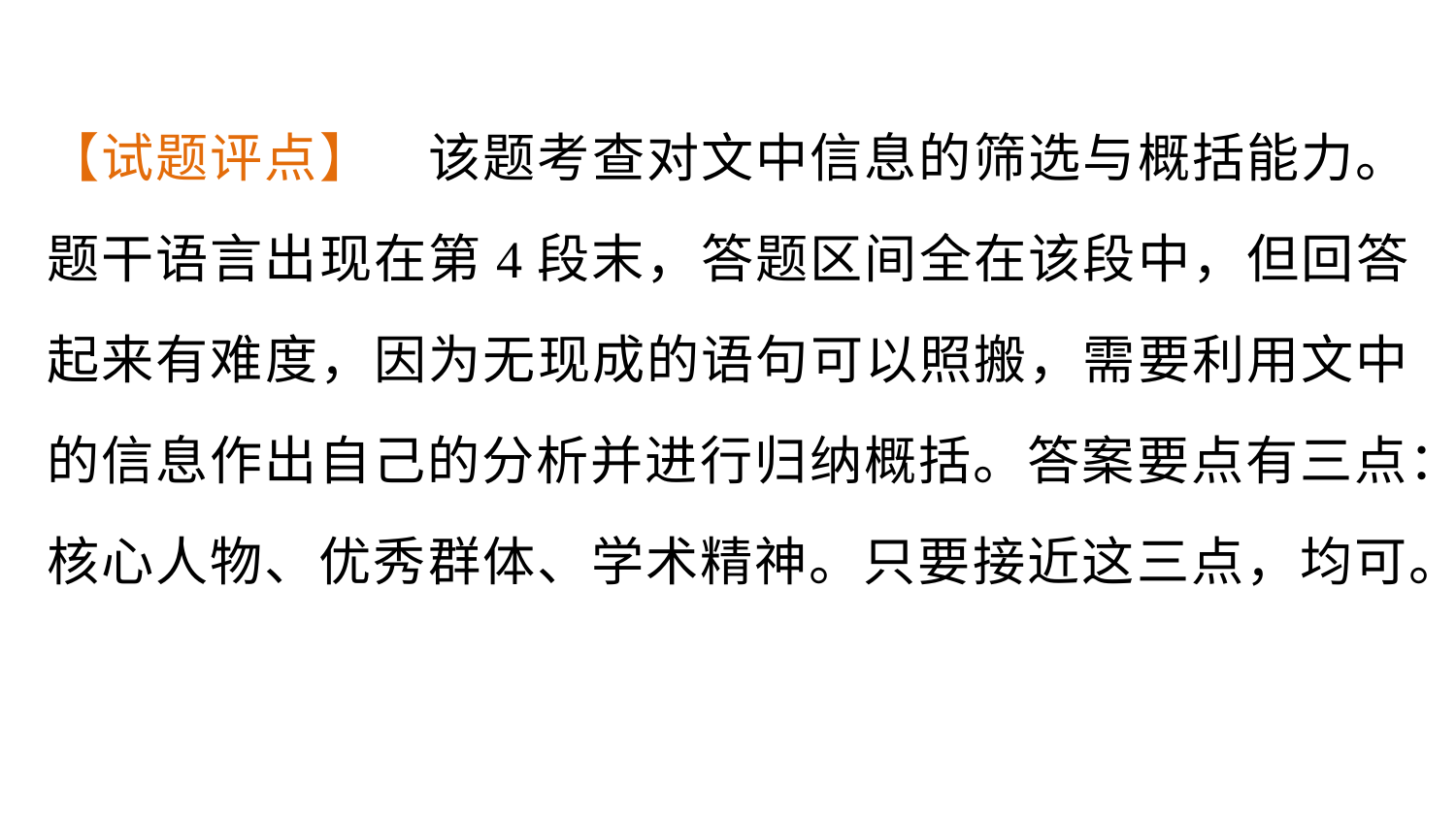

【试题评点】　该题考查对文中信息的筛选与概括能力。题干语言出现在第4段末，答题区间全在该段中，但回答起来有难度，因为无现成的语句可以照搬，需要利用文中的信息作出自己的分析并进行归纳概括。答案要点有三点：核心人物、优秀群体、学术精神。只要接近这三点，均可。